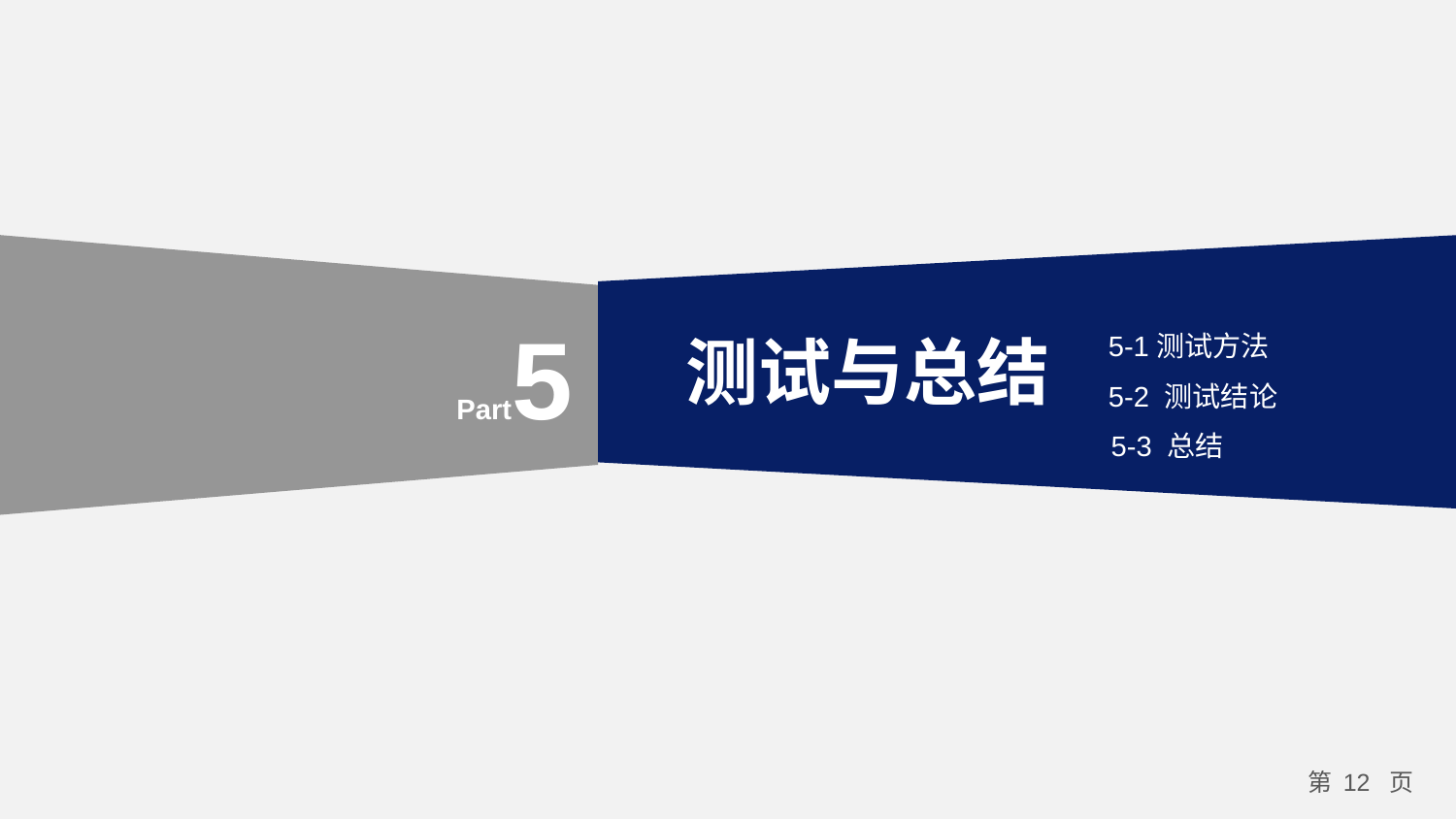

Part5
测试与总结
5-1测试方法
5-2 测试结论
5-3 总结